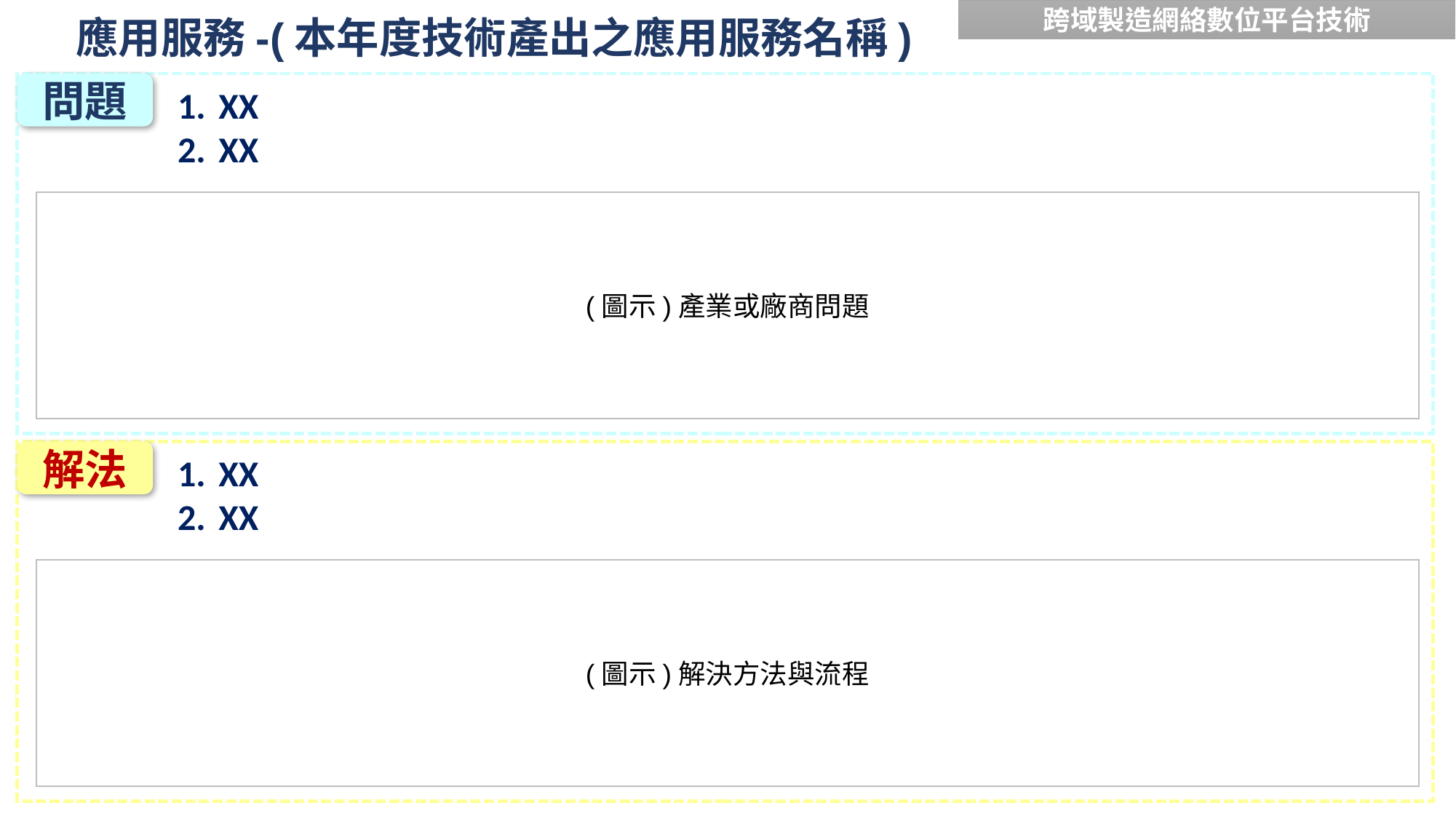

跨域製造網絡數位平台技術
應用服務-(本年度技術產出之應用服務名稱)

問題
XX
XX
(圖示)產業或廠商問題
解法

XX
XX
(圖示)解決方法與流程